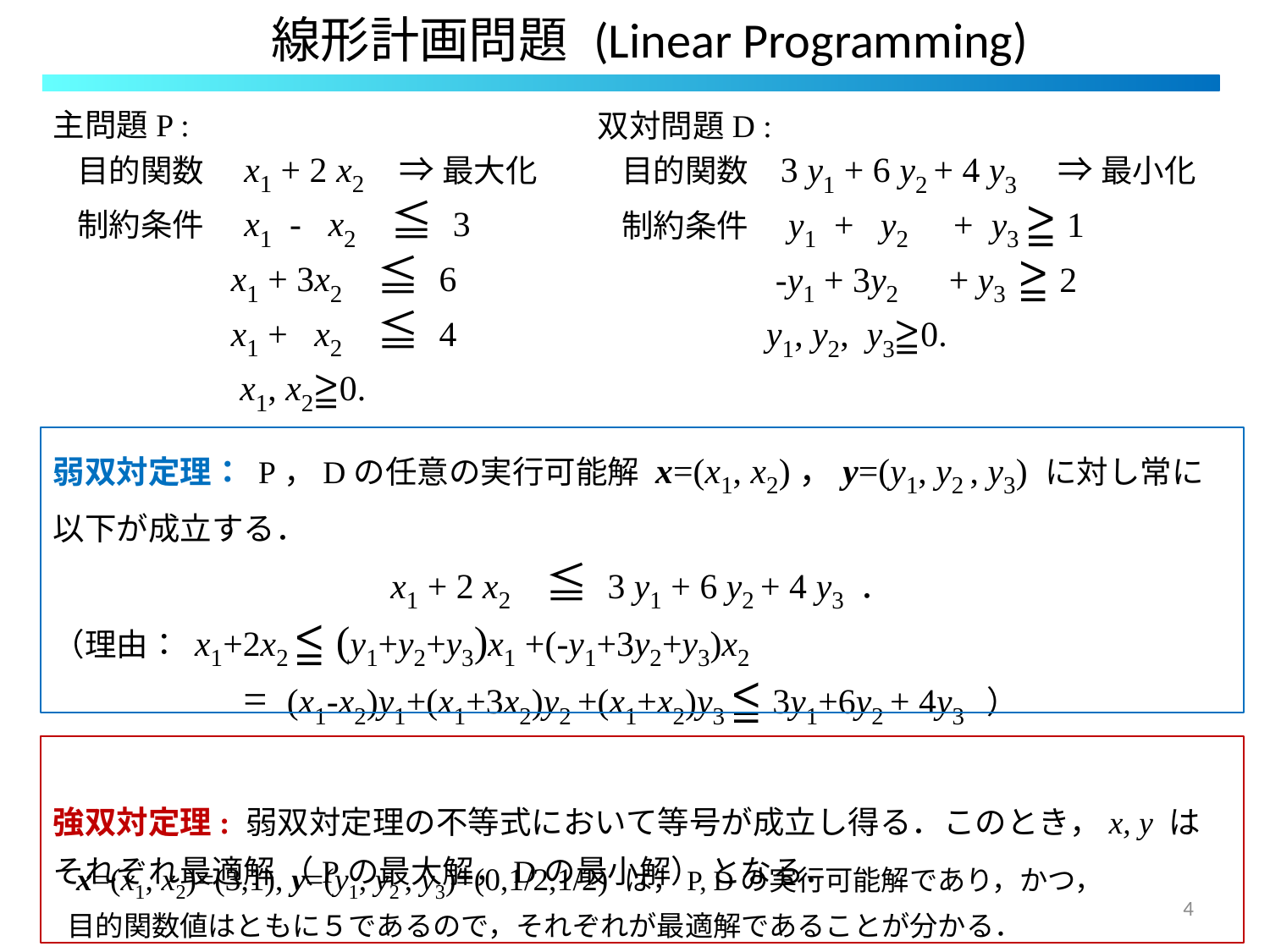

# 線形計画問題 (Linear Programming)

主問題P :
  目的関数    x1 + 2 x2　⇒ 最大化
  制約条件    x1  -   x2　≦ 3
                    x1 + 3x2　≦ 6
                    x1 +   x2　≦ 4
                     x1, x2≧0.
双対問題D :
  目的関数   3 y1 + 6 y2 + 4 y3 　⇒ 最小化
  制約条件    y1  +   y2　+  y3 ≧ 1
                    -y1 + 3y2　 + y3  ≧ 2
                   y1, y2,  y3≧0.
弱双対定理： P，Dの任意の実行可能解 x=(x1, x2)，y=(y1, y2 , y3) に対し常に以下が成立する．
　                                                       x1 + 2 x2　≦ 3 y1 + 6 y2 + 4 y3 ．
（理由： x1+2x2 ≦ (y1+y2+y3)x1 +(-y1+3y2+y3)x2
                               =  (x1-x2)y1+(x1+3x2)y2 +(x1+x2)y3 ≦ 3y1+6y2 + 4y3  ）

強双対定理: 弱双対定理の不等式において等号が成立し得る．このとき，x, y はそれぞれ最適解 （Pの最大解，Dの最小解） となる．

 x=(x1, x2)=(3,1), y=(y1, y2 , y3)=(0,1/2,1/2) は，P, Dの実行可能解であり，かつ，
目的関数値はともに５であるので，それぞれが最適解であることが分かる．
4